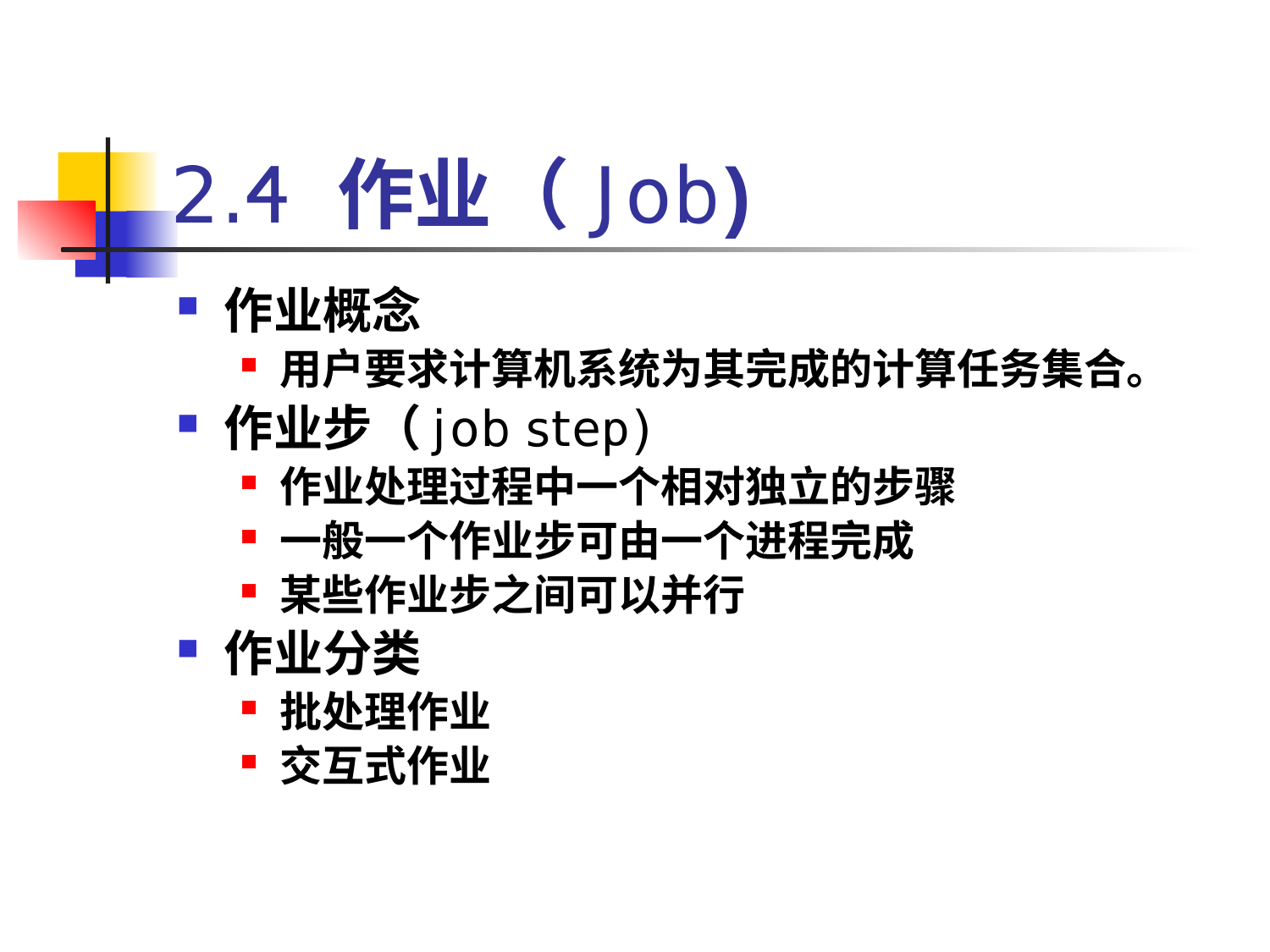

# 2.4 作业（Job)
作业概念
用户要求计算机系统为其完成的计算任务集合。
作业步（job step)
作业处理过程中一个相对独立的步骤
一般一个作业步可由一个进程完成
某些作业步之间可以并行
作业分类
批处理作业
交互式作业